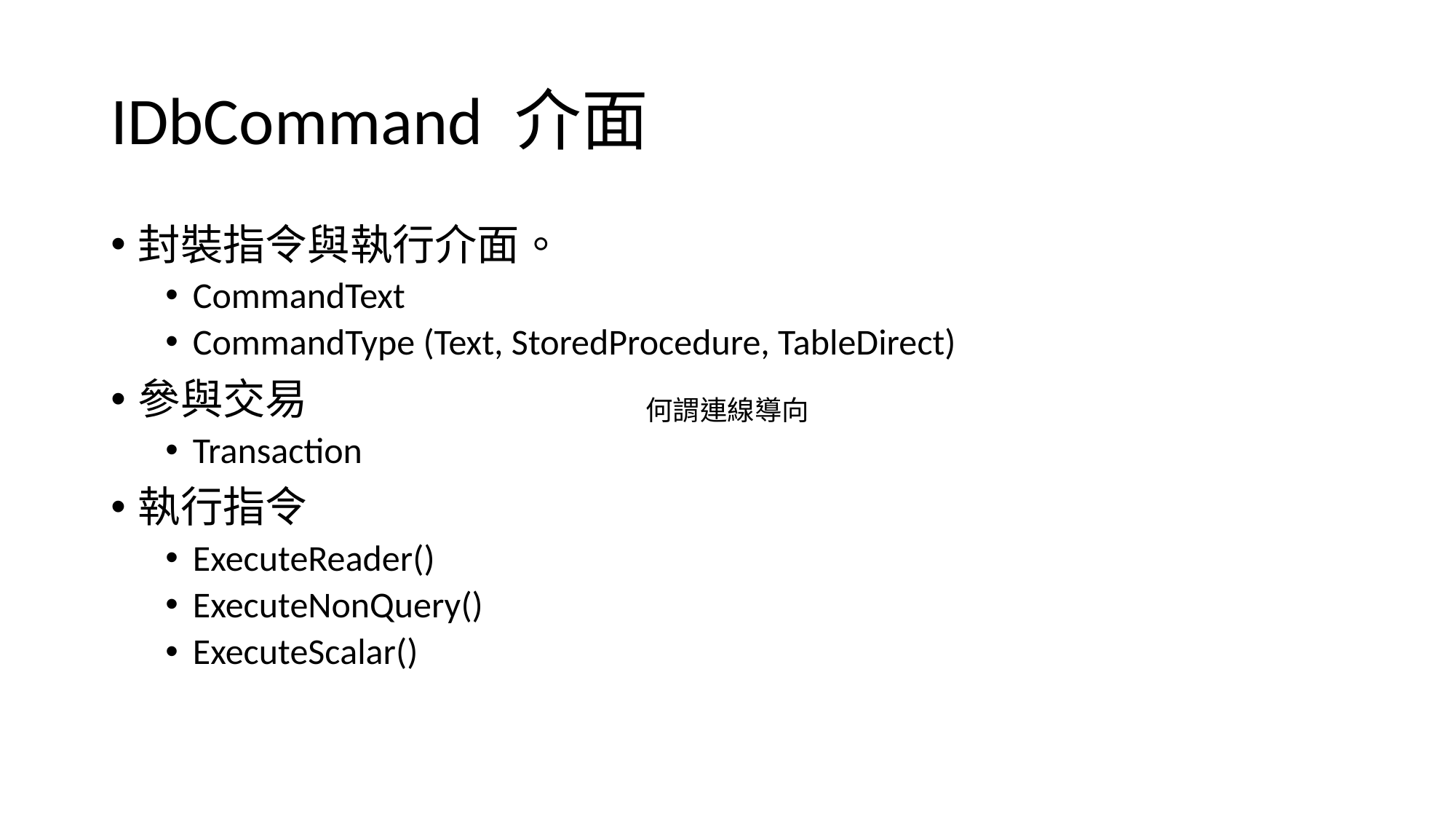

# IDbCommand 介面
封裝指令與執行介面。
CommandText
CommandType (Text, StoredProcedure, TableDirect)
參與交易
Transaction
執行指令
ExecuteReader()
ExecuteNonQuery()
ExecuteScalar()
何謂連線導向